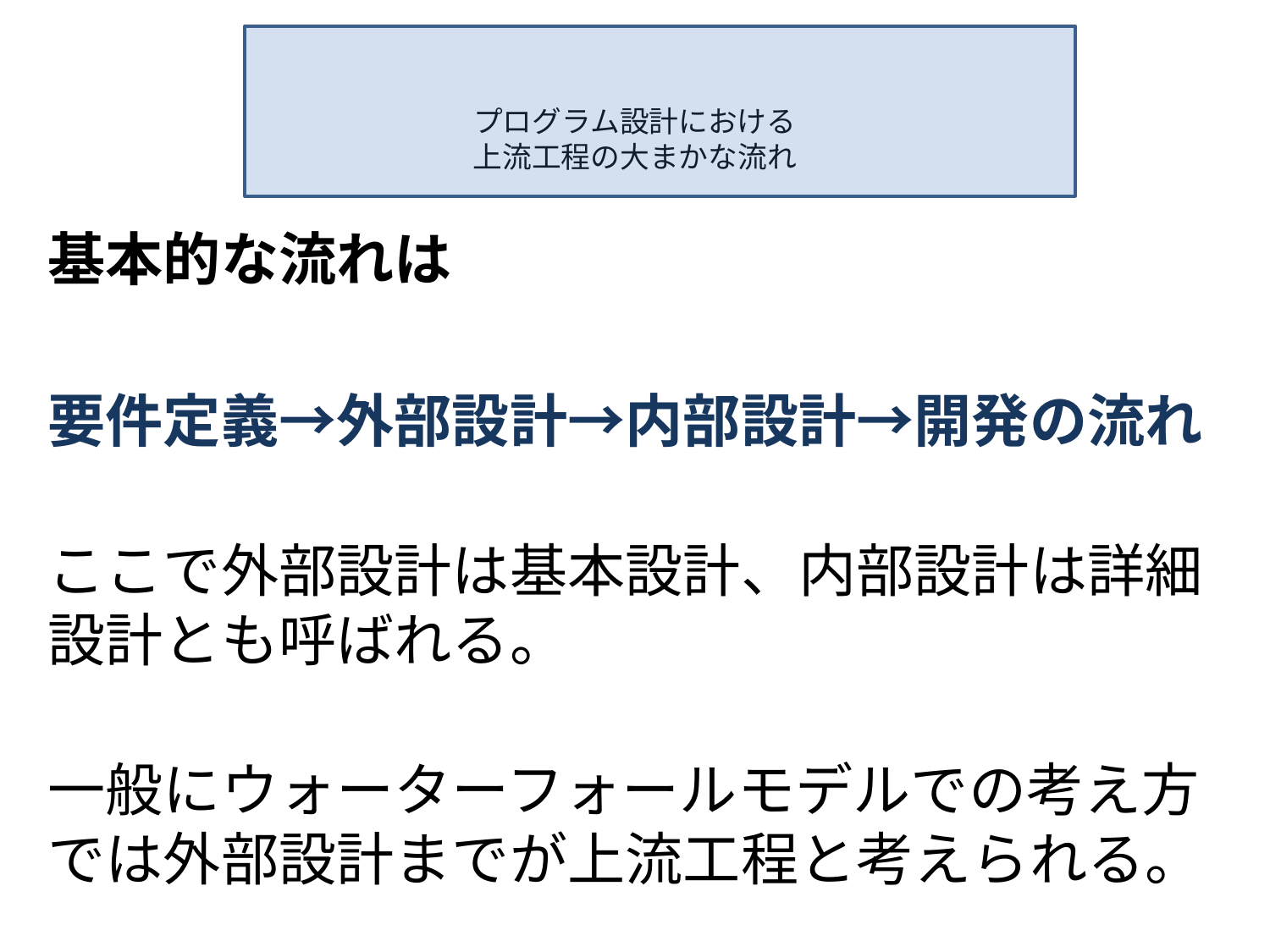

# プログラム設計における 上流工程の大まかな流れ
基本的な流れは

要件定義→外部設計→内部設計→開発の流れ
ここで外部設計は基本設計、内部設計は詳細設計とも呼ばれる。
一般にウォーターフォールモデルでの考え方では外部設計までが上流工程と考えられる。